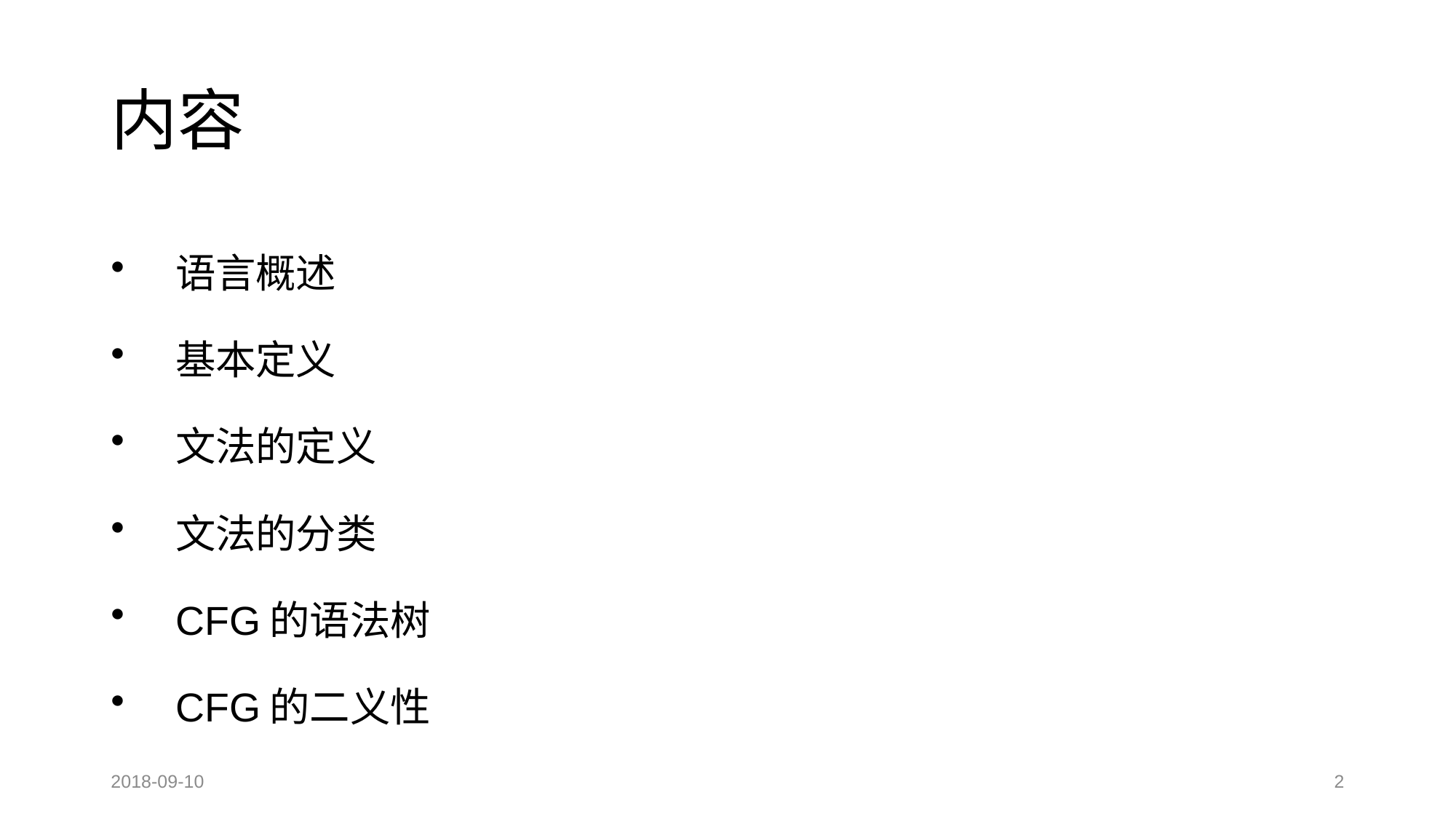

# 内容
语言概述
基本定义
文法的定义
文法的分类
CFG的语法树
CFG的二义性
2018-09-10
2